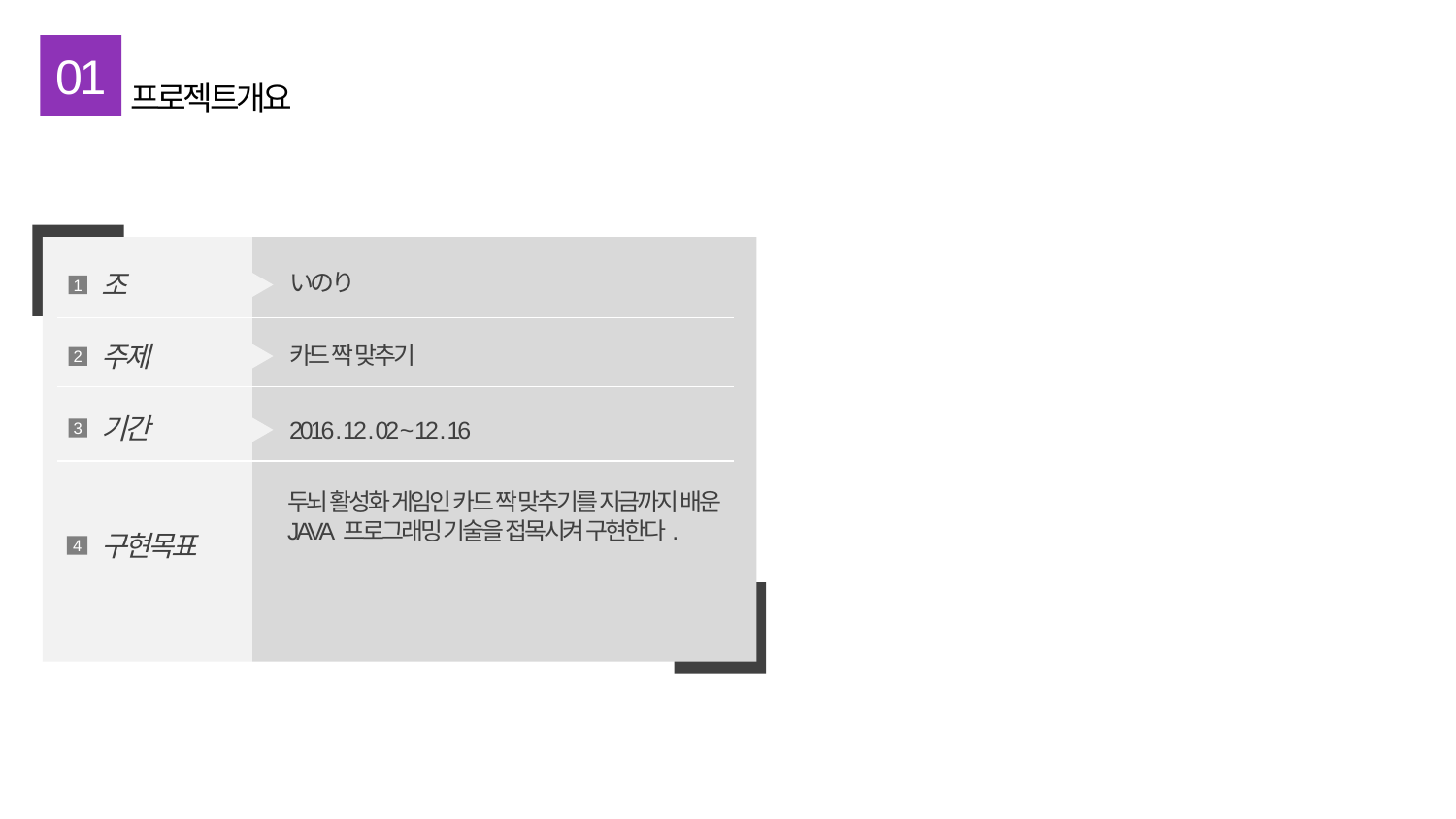

01
프로젝트개요

조
1
いのり

주제
2
카드 짝 맞추기

기간
3
2016 . 12 . 02 ~ 12 . 16

두뇌 활성화 게임인 카드 짝 맞추기를 지금까지 배운  JAVA 프로그래밍 기술을 접목시켜 구현한다.
구현목표
4